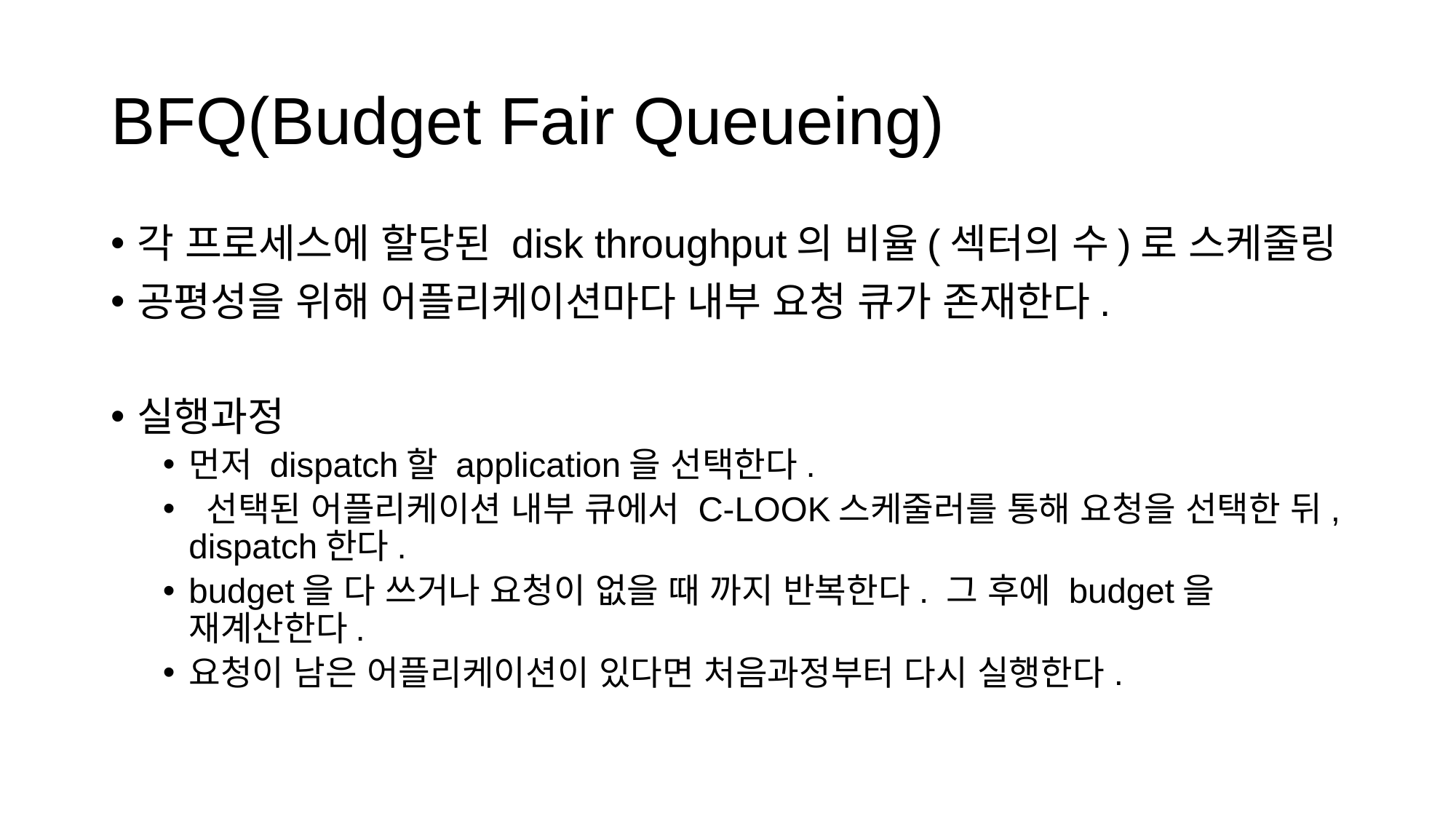

# BFQ(Budget Fair Queueing)
각 프로세스에 할당된 disk throughput의 비율(섹터의 수)로 스케줄링
공평성을 위해 어플리케이션마다 내부 요청 큐가 존재한다.

실행과정
먼저 dispatch할 application을 선택한다.
 선택된 어플리케이션 내부 큐에서 C-LOOK스케줄러를 통해 요청을 선택한 뒤, dispatch한다.
budget을 다 쓰거나 요청이 없을 때 까지 반복한다. 그 후에 budget을 재계산한다.
요청이 남은 어플리케이션이 있다면 처음과정부터 다시 실행한다.